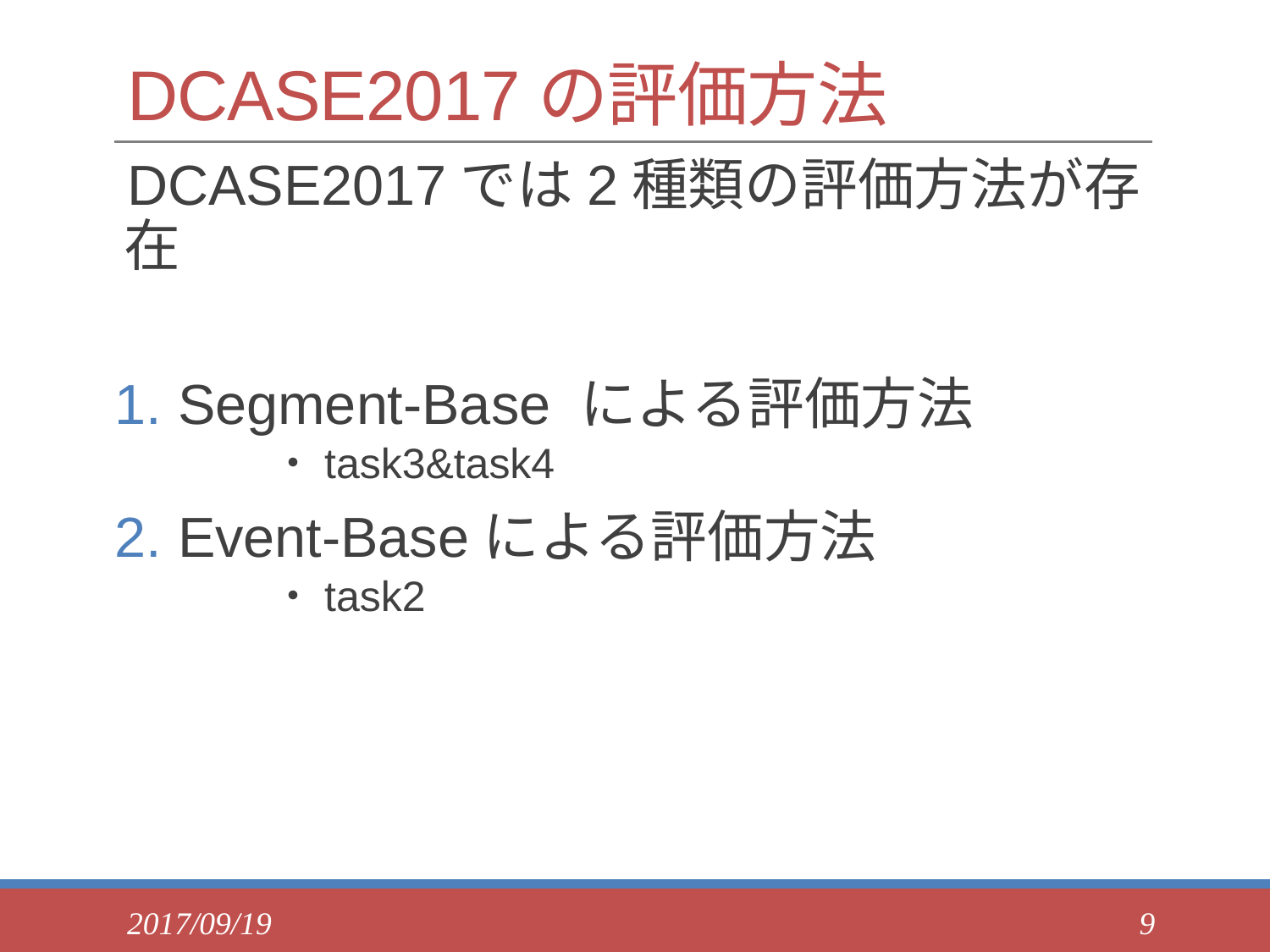

# DCASE2017の評価方法
DCASE2017では2種類の評価方法が存在

Segment-Base による評価方法
	・task3&task4
Event-Baseによる評価方法
	・task2

2017/09/19
9